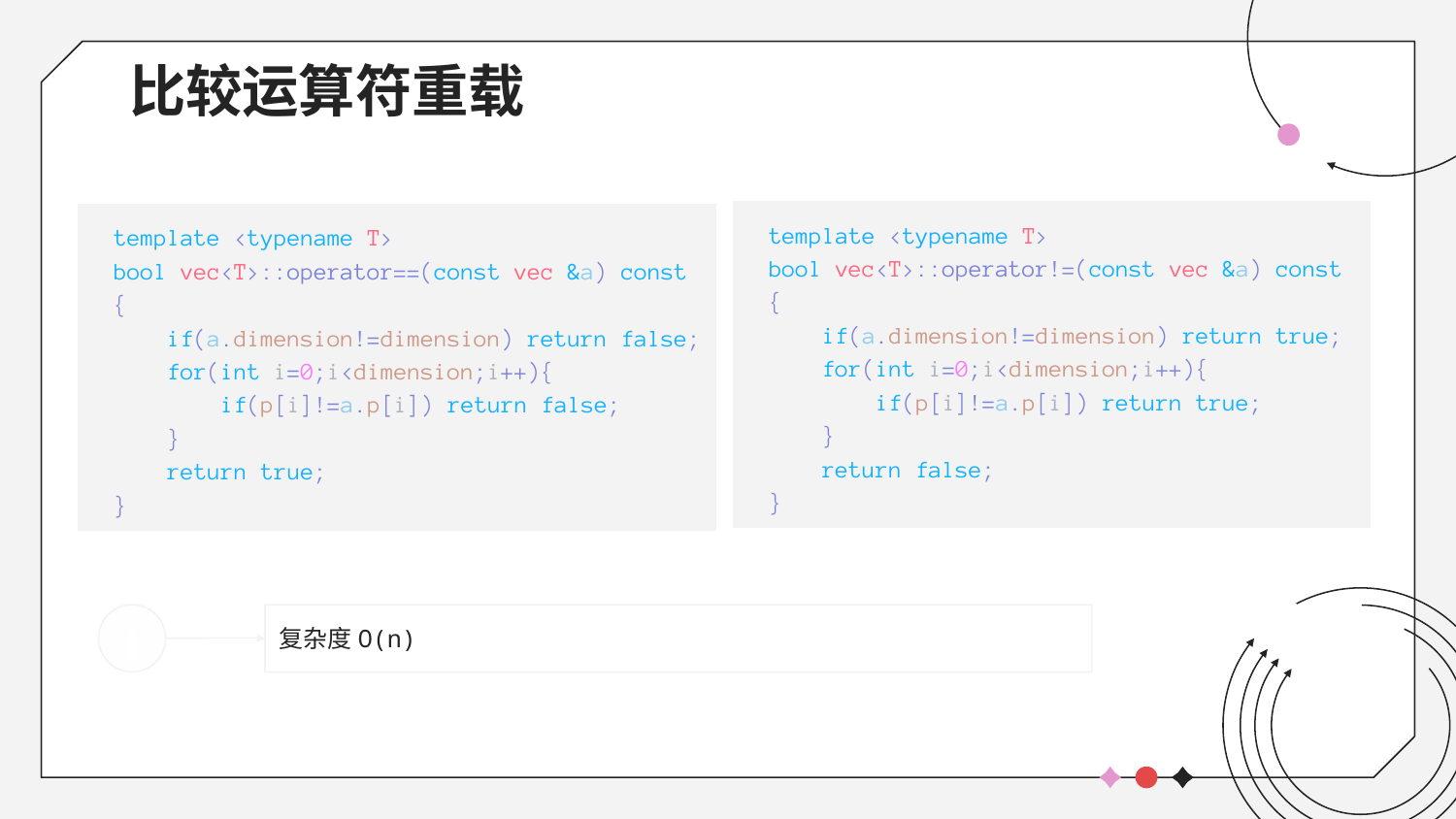

# 比较运算符重载
template <class T>
istream &operator>>(istream &in,vec<T> &a) {
    in>>a.dimension;
    if(a.dimension<0||a.dimension>100)
        throw "Error Dimension number!";
    a.p=new T[a.dimension];
    for(int i=0;i<a.dimension;i++)
        in>>a.p[i];
    return in;
}
template <typename T>
ostream &operator<<(ostream &out,const vec<T> &a) {
    out<<a.dimension;
    out<<'(';
    for(int i=0;i<a.dimension;i++){
        out<<a.p[i];
        if(i!=a.dimension-1) out<<',';
    }
    out<<')';
    return out;
}
template <typename T>
vec<T> vec<T>::operator+(const vec &a)const {
    if(a.dimension!=dimension)
        throw "Add vectors of Different Dimension";
    vec temp=a;
    for(int i=0;i<dimension;i++)
        temp.p[i]+=a.p[i];
    return temp;
}
template <typename T>
vec<T> vec<T>::operator-(const vec &a) const {
    if(a.dimension!=dimension)
        throw "Minus vectors of Different Dimension";
    vec temp=a;
    for(int i=0;i<dimension;i++)
        temp.p[i]-=a.p[i];
    return temp;
}
template <typename T>
T vec<T>::operator*(const vec &a) const {
    T temp=0;
    if(a.dimension!=dimension)
        throw "Multiply vectors of Different Dimension";
    for(int i=0;i<dimension;i++)
        temp+=p[i]*a.p[i];
    return temp;
}
template <typename T>
vec<T> vec<T>::operator*(const T &a) const {
    vec<T> temp=*this;
    for(int i=0;i<dimension;i++)
        temp.p[i]*=a;
    return temp;
}
template <typename T>
bool vec<T>::operator!=(const vec &a) const
{
    if(a.dimension!=dimension) return true;
    for(int i=0;i<dimension;i++){
        if(p[i]!=a.p[i]) return true;
    }
    return false;
}
template <typename T>
bool vec<T>::operator==(const vec &a) const
{
    if(a.dimension!=dimension) return false;
    for(int i=0;i<dimension;i++){
        if(p[i]!=a.p[i]) return false;
    }
    return true;
}

i
复杂度O(n)